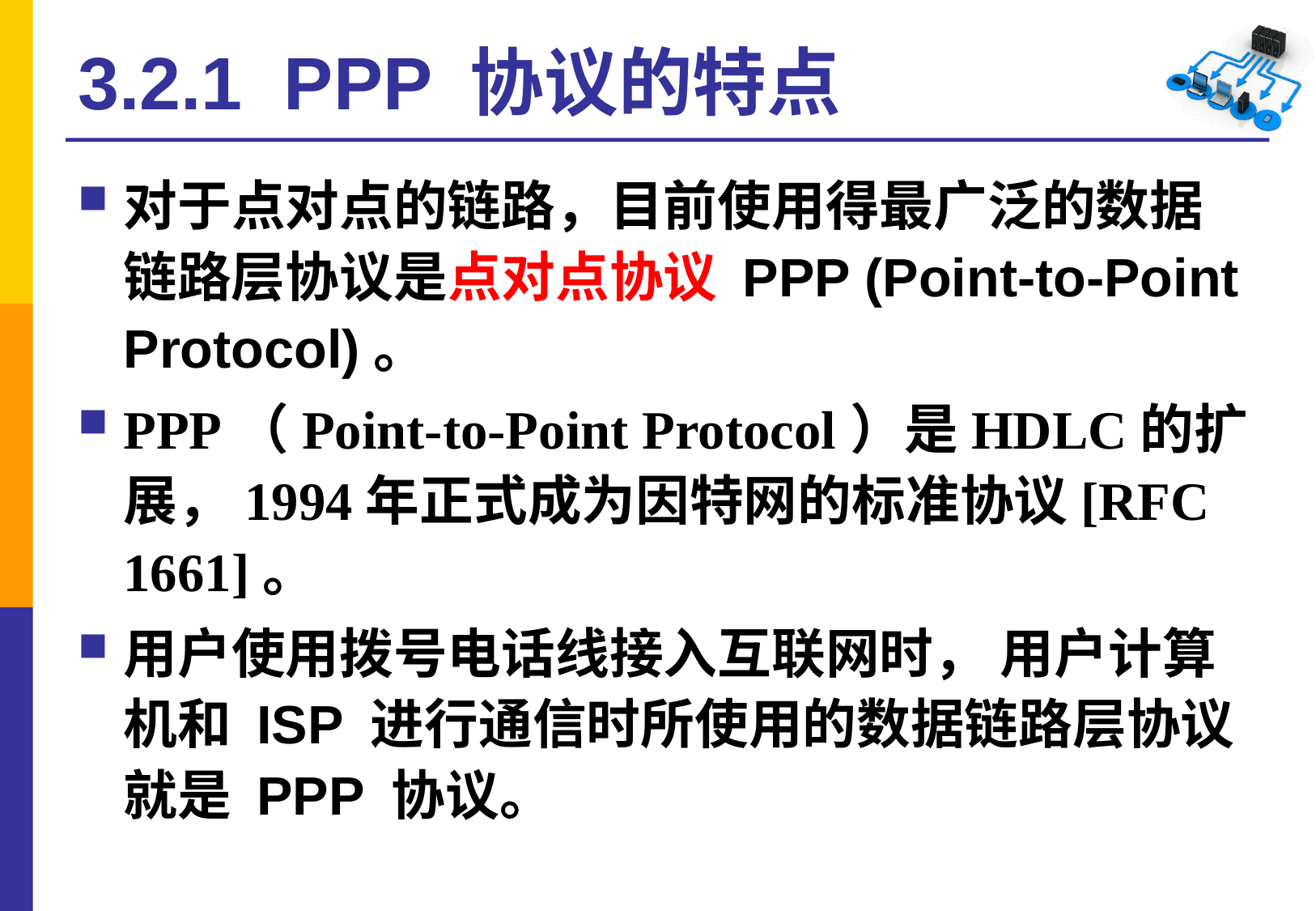

# 3.2.1  PPP 协议的特点
对于点对点的链路，目前使用得最广泛的数据链路层协议是点对点协议 PPP (Point-to-Point Protocol)。
PPP（Point-to-Point Protocol）是HDLC的扩展，1994年正式成为因特网的标准协议[RFC 1661]。
用户使用拨号电话线接入互联网时， 用户计算机和 ISP 进行通信时所使用的数据链路层协议就是 PPP 协议。